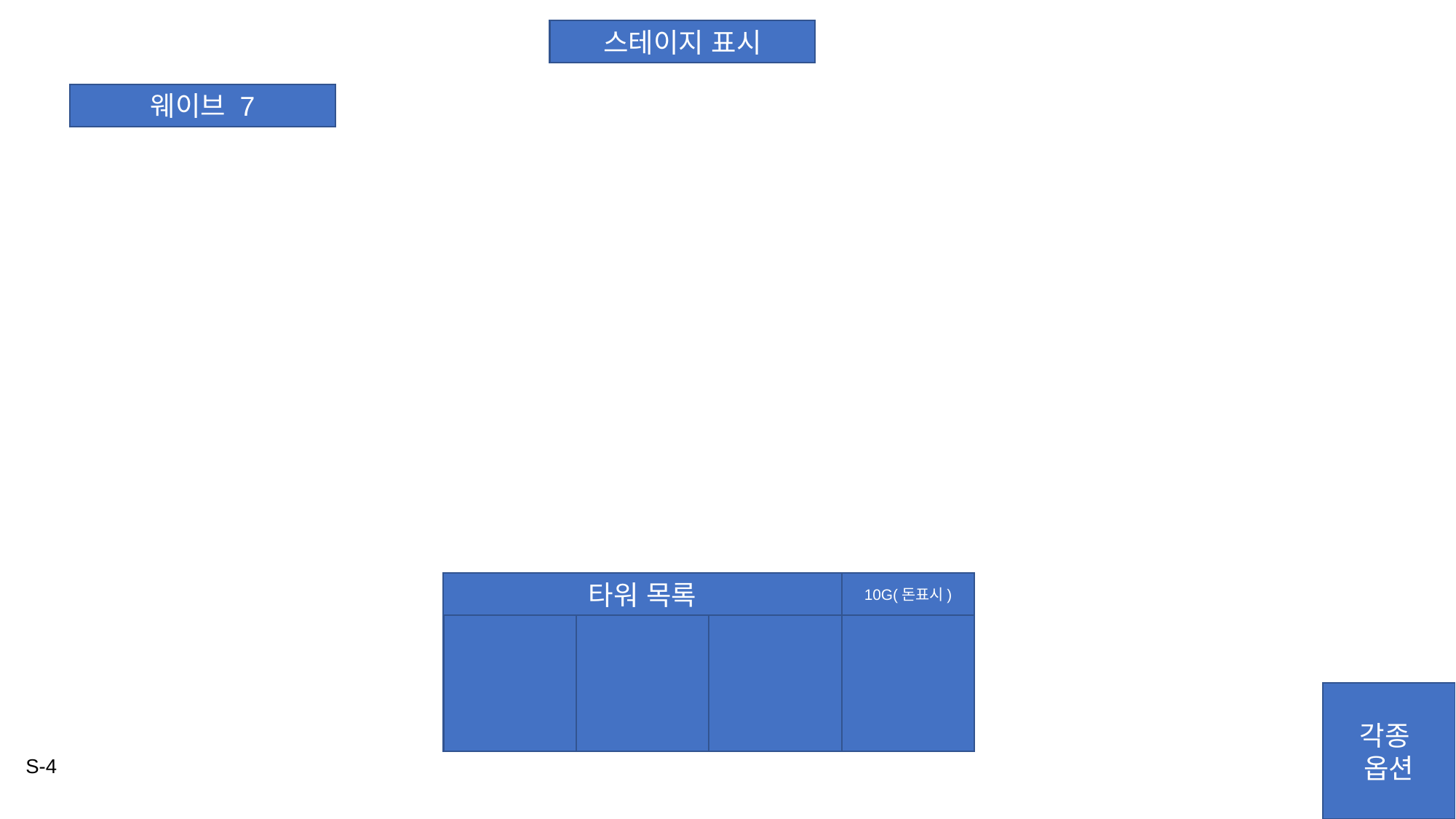

스테이지 표시
웨이브 7
10G(돈표시)
타워 목록

각종
옵션
S-4